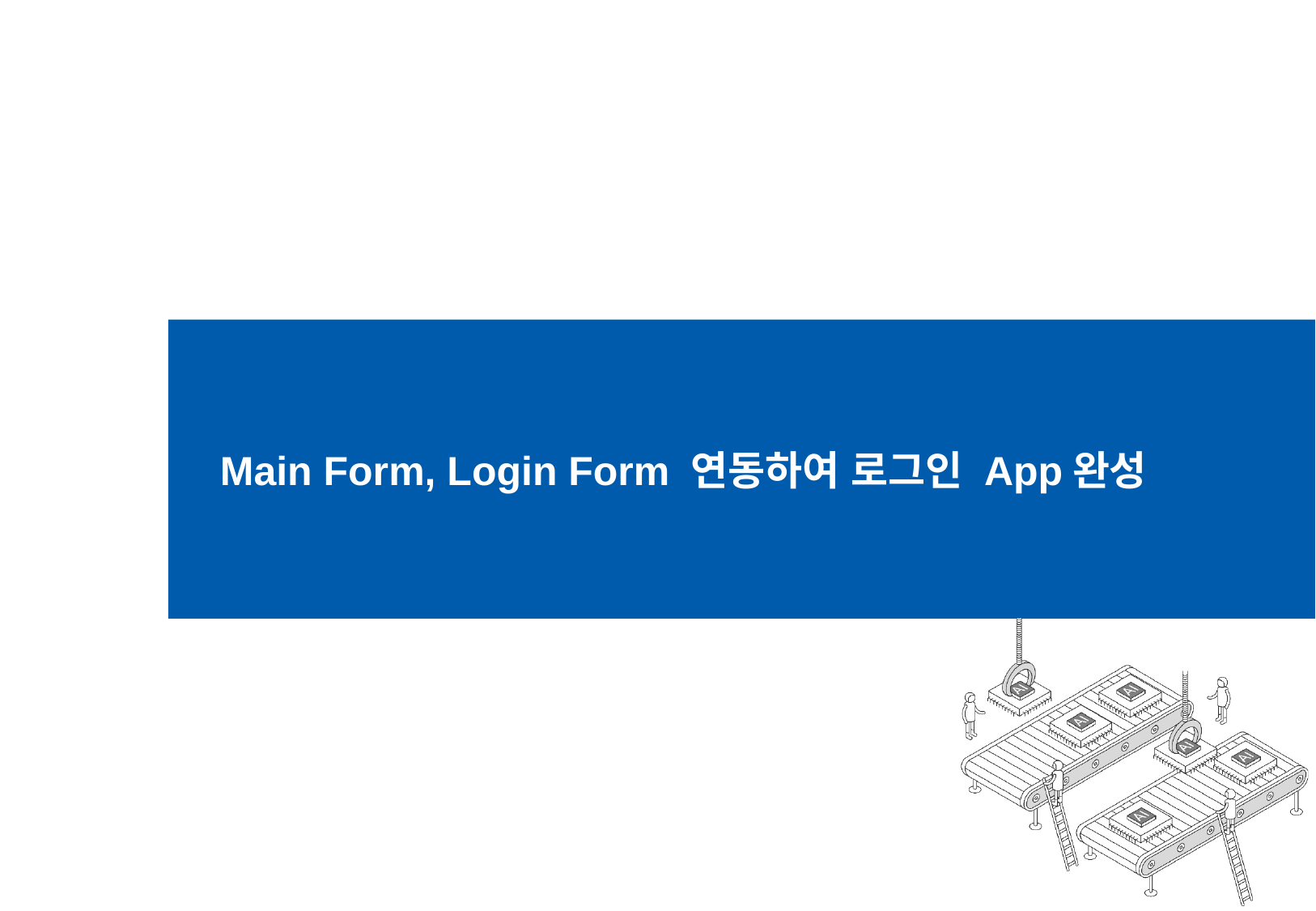

Main Form, Login Form 연동하여 로그인 App완성